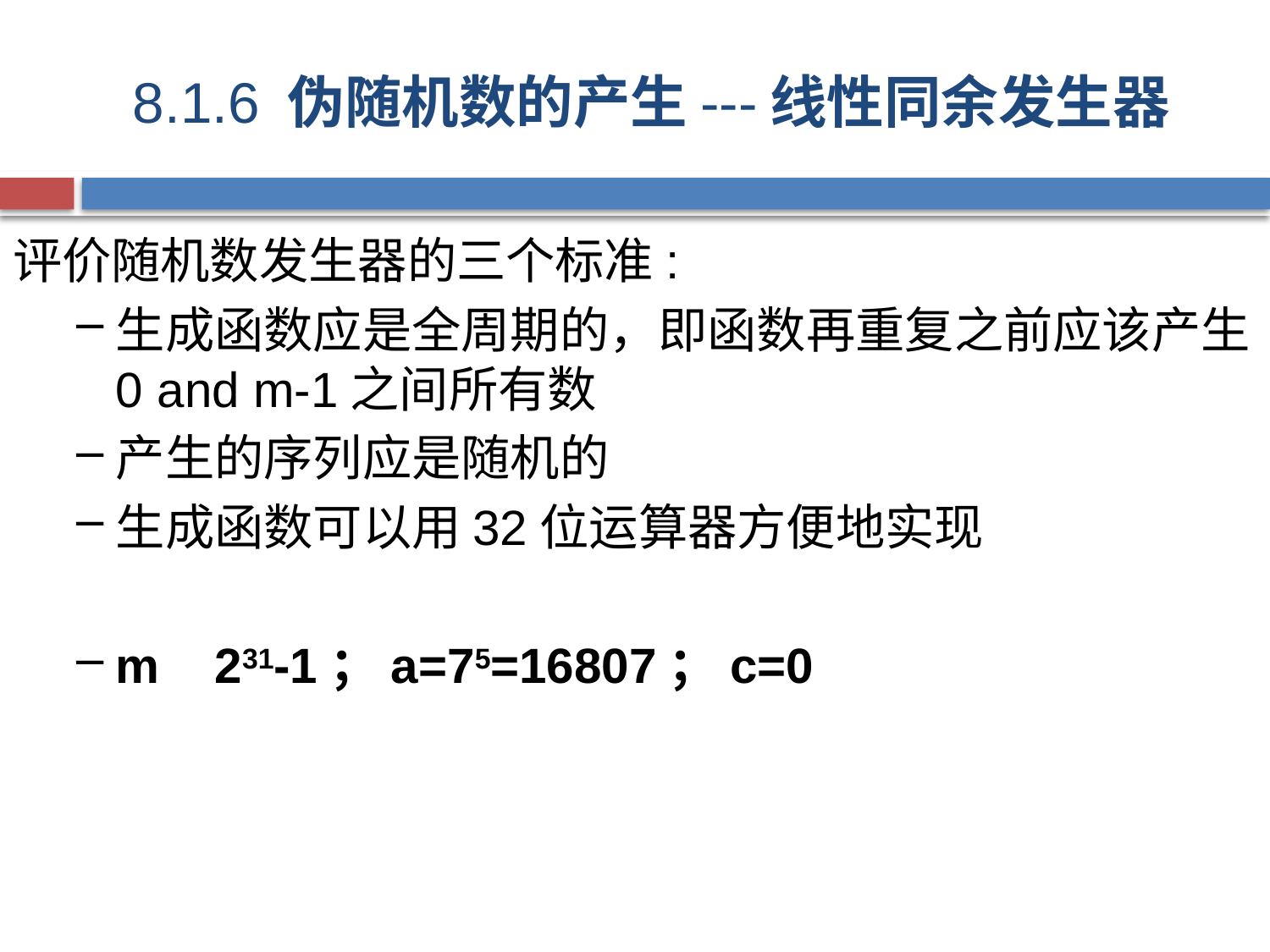

# 8.1.6 伪随机数的产生---线性同余发生器
评价随机数发生器的三个标准:
生成函数应是全周期的，即函数再重复之前应该产生0 and m-1之间所有数
产生的序列应是随机的
生成函数可以用32位运算器方便地实现

m    231-1；a=75=16807；c=0